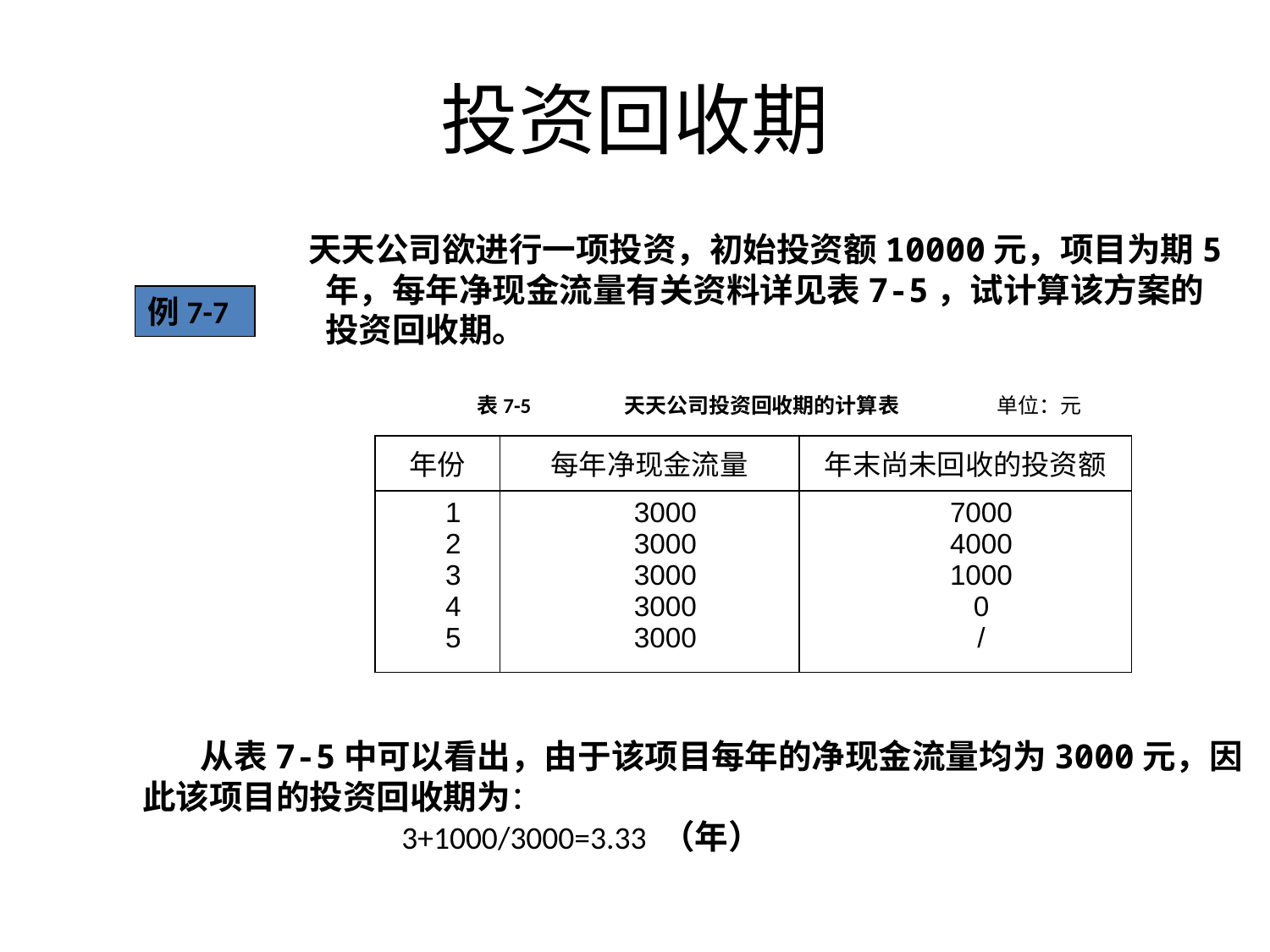

投资回收期
   天天公司欲进行一项投资，初始投资额10000元，项目为期5年，每年净现金流量有关资料详见表7-5，试计算该方案的投资回收期。
例7-7
表7-5                  天天公司投资回收期的计算表                     单位：元

| 年份 | 每年净现金流量 | 年末尚未回收的投资额 |
| --- | --- | --- |
| 1 2 3 4 5 | 3000 3000 3000 3000 3000 | 7000 4000 1000 0 / |
       从表7-5中可以看出，由于该项目每年的净现金流量均为3000元，因此该项目的投资回收期为：
                                    3+1000/3000=3.33 （年）